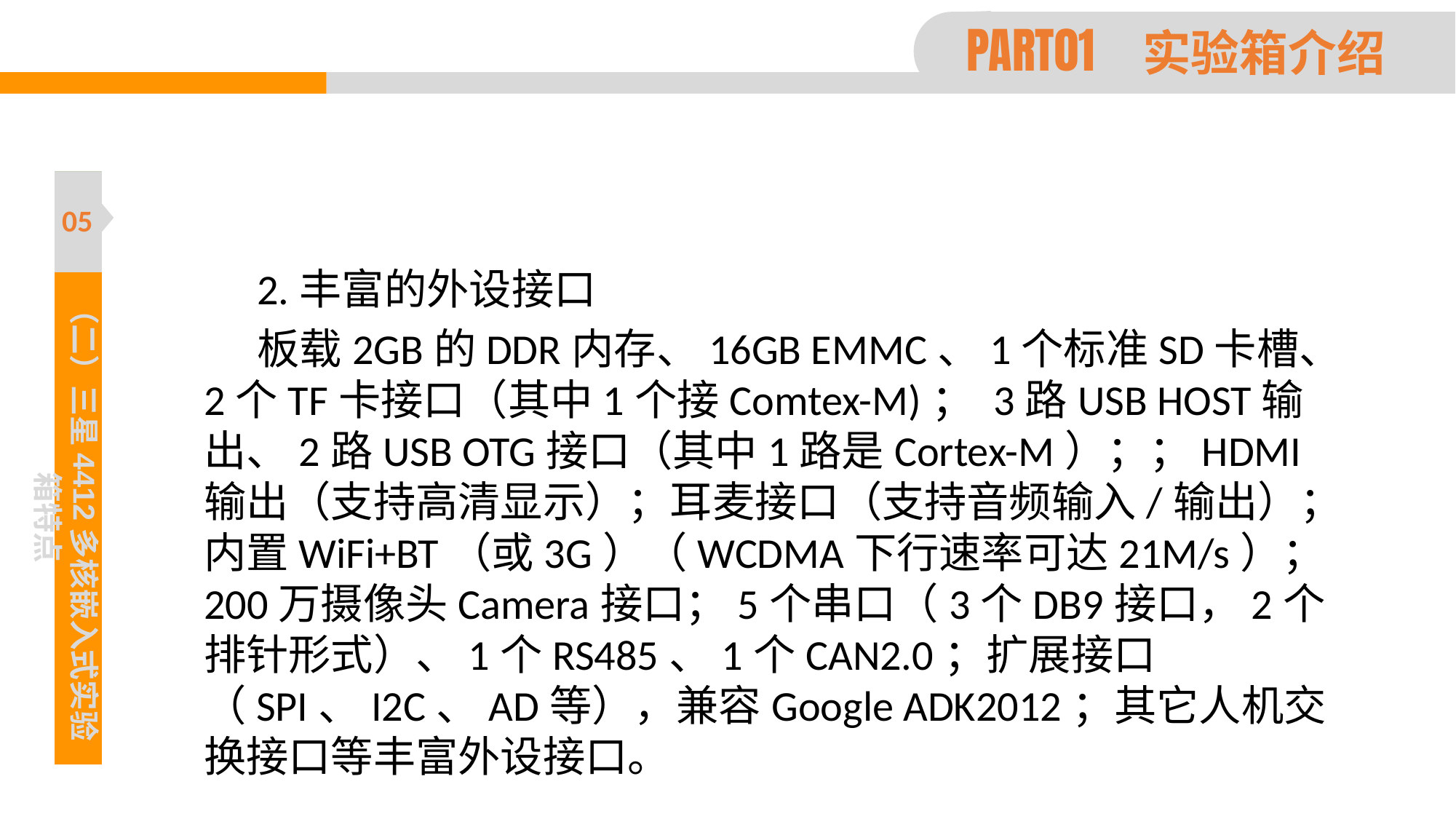

PART01   实验箱介绍
05
（二）三星4412多核嵌入式实验箱特点
2.丰富的外设接口
板载2GB的DDR内存、16GB EMMC、1个标准SD卡槽、2个TF卡接口（其中1个接Comtex-M)； 3路USB HOST输出、2路USB OTG接口（其中1路是Cortex-M）；；HDMI输出（支持高清显示）；耳麦接口（支持音频输入/输出）；内置WiFi+BT（或3G）（WCDMA下行速率可达21M/s）；200万摄像头Camera接口；5个串口（3个DB9接口，2个排针形式）、1个RS485、1个CAN2.0；扩展接口（SPI、I2C、AD等），兼容Google ADK2012；其它人机交换接口等丰富外设接口。